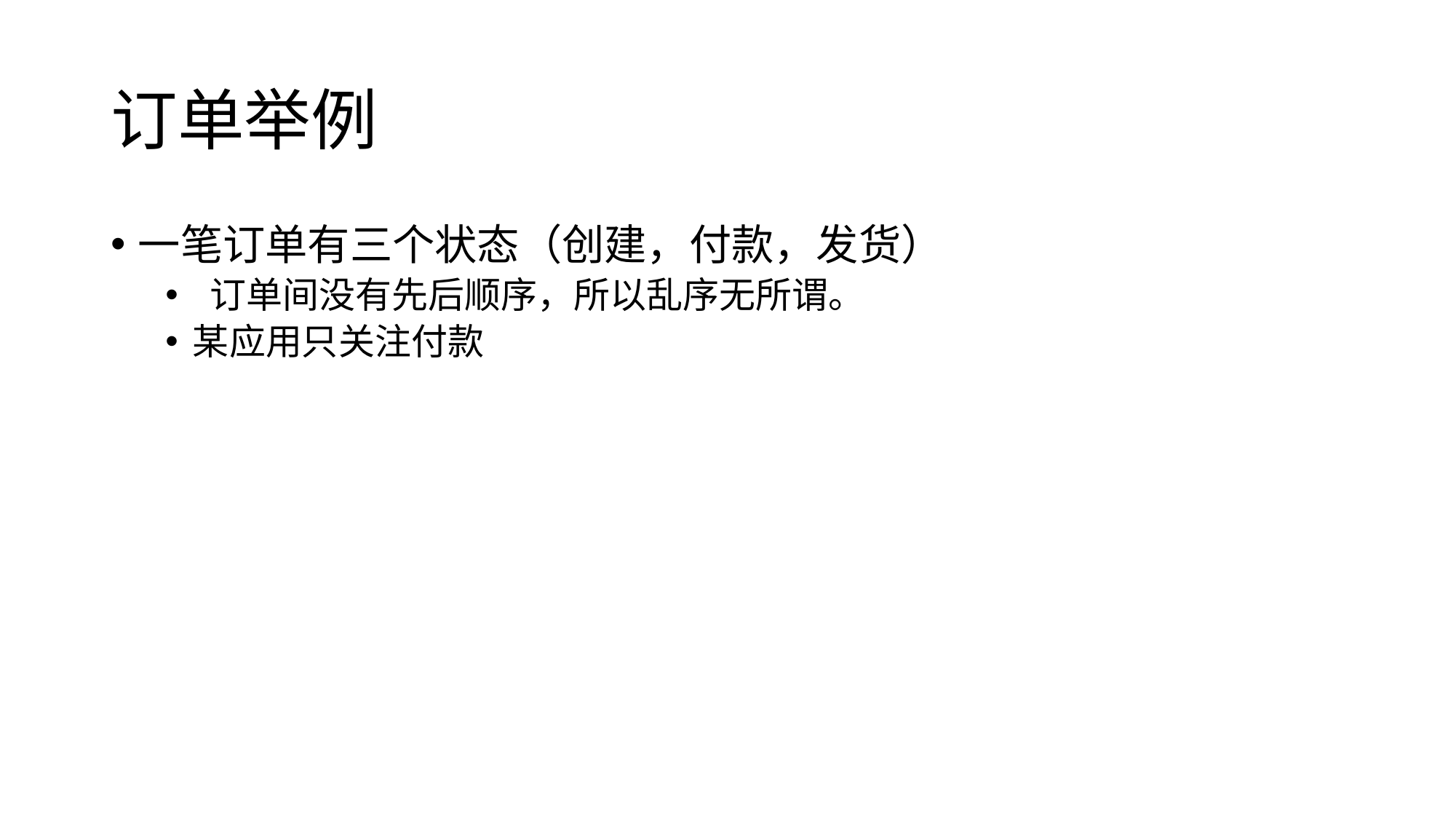

# 订单举例
一笔订单有三个状态（创建，付款，发货）
 订单间没有先后顺序，所以乱序无所谓。
某应用只关注付款